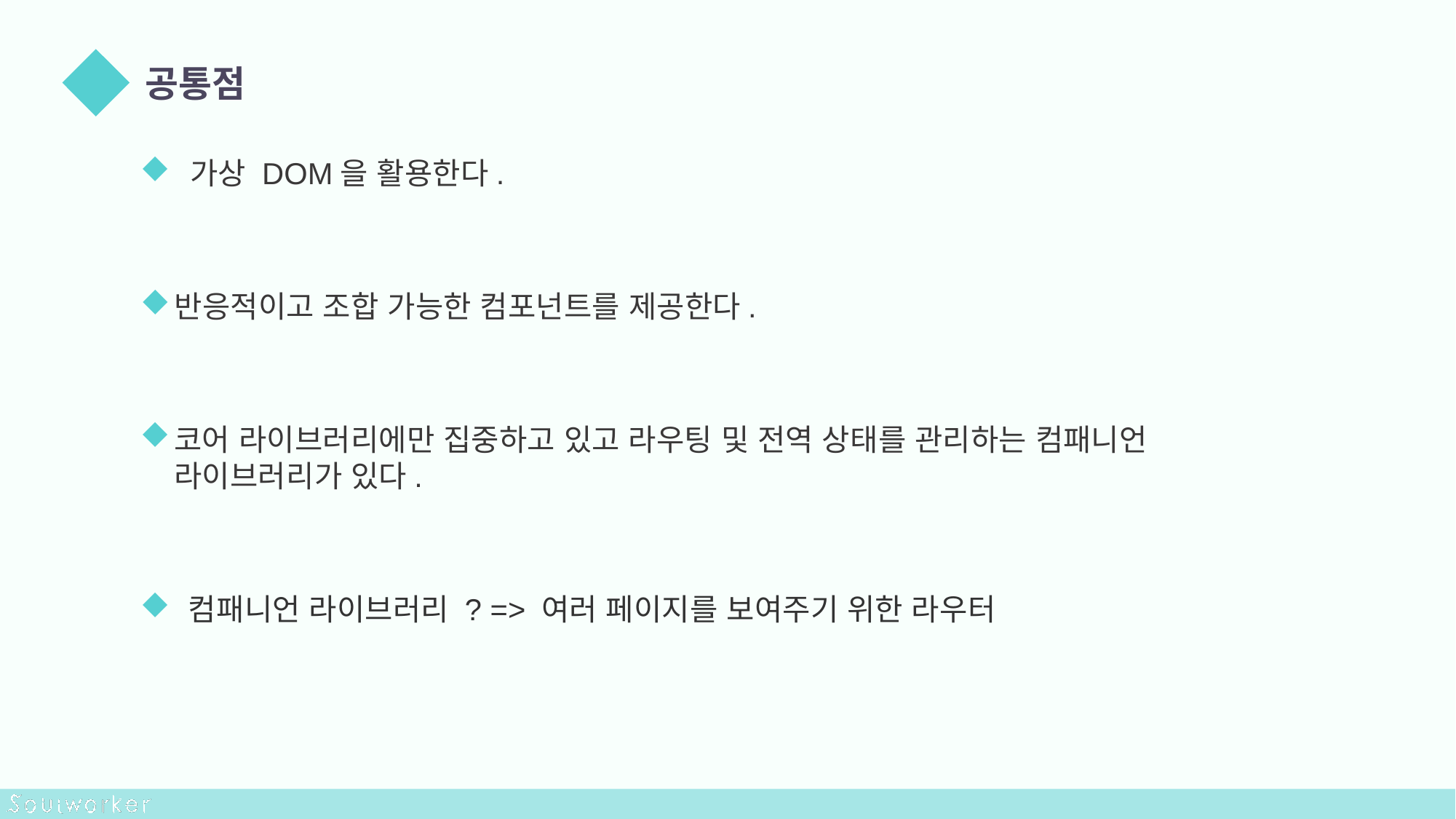

공통점
 가상 DOM을 활용한다.
반응적이고 조합 가능한 컴포넌트를 제공한다.
코어 라이브러리에만 집중하고 있고 라우팅 및 전역 상태를 관리하는 컴패니언 라이브러리가 있다.
 컴패니언 라이브러리 ? => 여러 페이지를 보여주기 위한 라우터